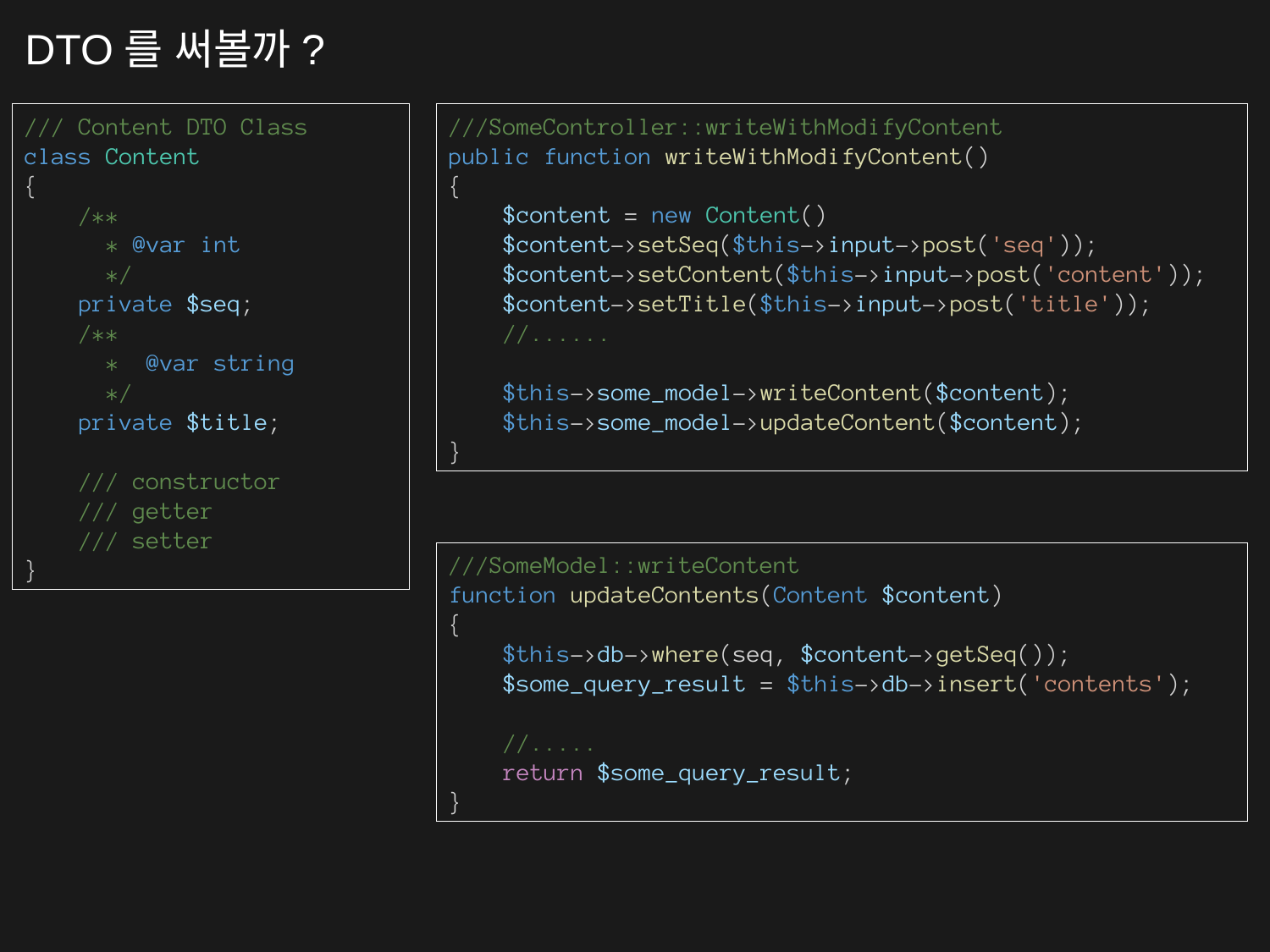

DTO를 써볼까?
///SomeController::writeWithModifyContent
public function writeWithModifyContent()
{
    $content = new Content()
    $content->setSeq($this->input->post('seq'));
    $content->setContent($this->input->post('content'));
    $content->setTitle($this->input->post('title'));
    //......
    $this->some_model->writeContent($content);
    $this->some_model->updateContent($content);
}
/// Content DTO Class
class Content
{
    /**
      * @var int
      */
    private $seq;
    /**
      *  @var string
      */
    private $title;
    /// constructor
    /// getter
    /// setter
}
///SomeModel::writeContent
function updateContents(Content $content)
{
    $this->db->where(seq, $content->getSeq());
    $some_query_result = $this->db->insert('contents');
    //.....
    return $some_query_result;
}